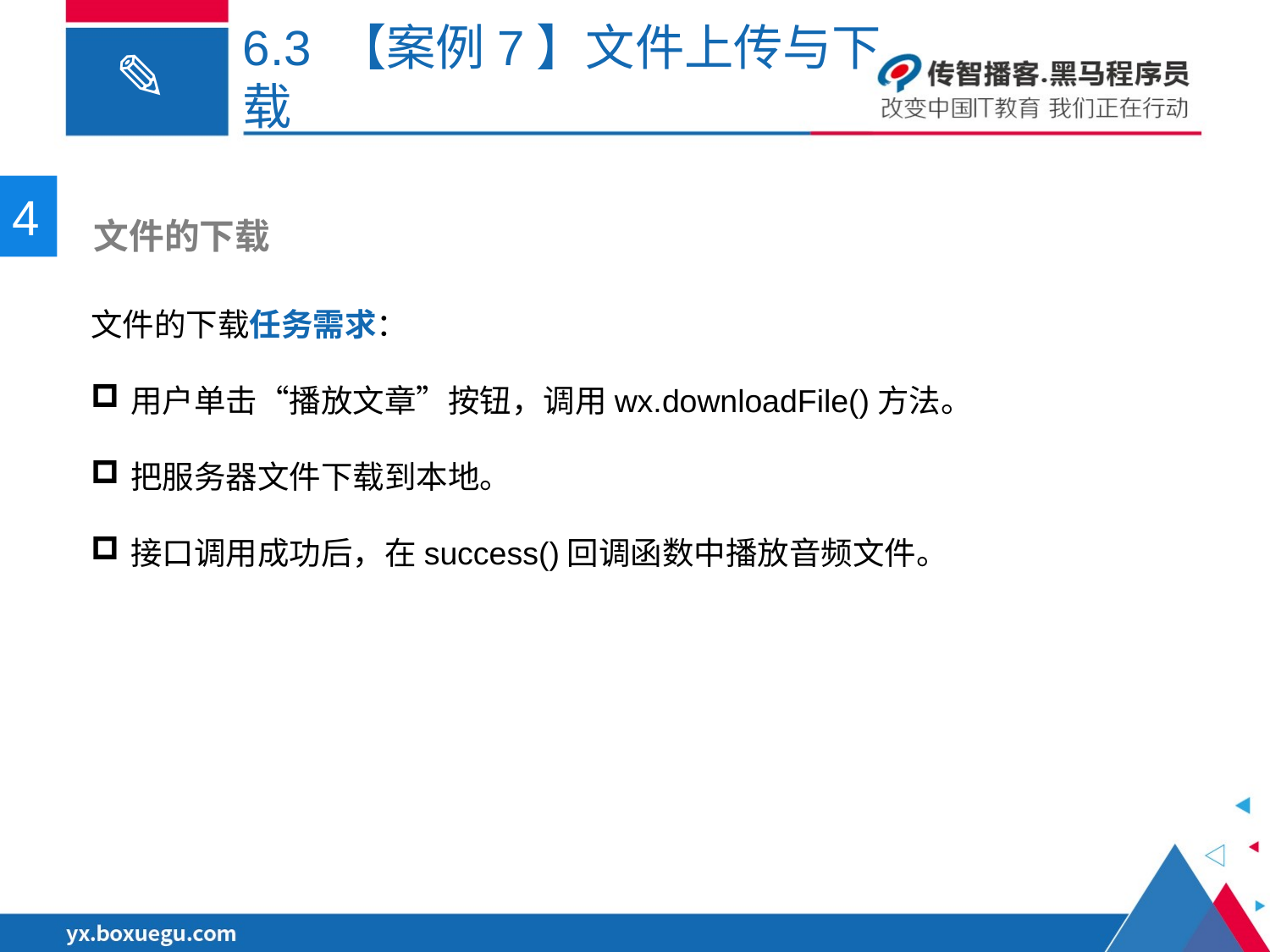

# 6.3 【案例7】文件上传与下载

4
  文件的下载
文件的下载任务需求：
用户单击“播放文章”按钮，调用wx.downloadFile()方法。
把服务器文件下载到本地。
接口调用成功后，在success()回调函数中播放音频文件。